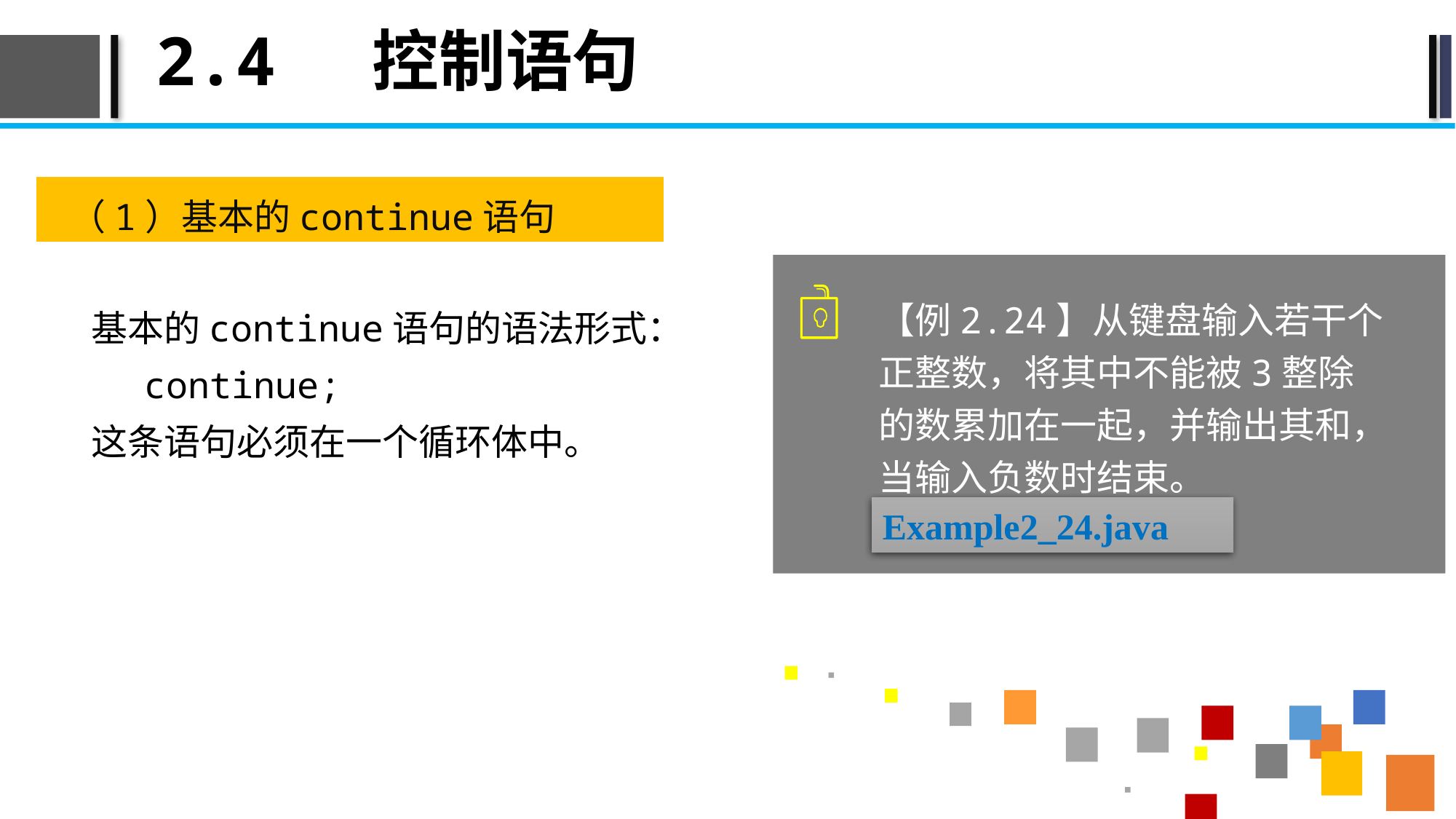

# 2.4  控制语句

（1）基本的continue语句

【例2.24】从键盘输入若干个正整数，将其中不能被3整除的数累加在一起，并输出其和，当输入负数时结束。

基本的continue语句的语法形式：
continue;
这条语句必须在一个循环体中。
Example2_24.java